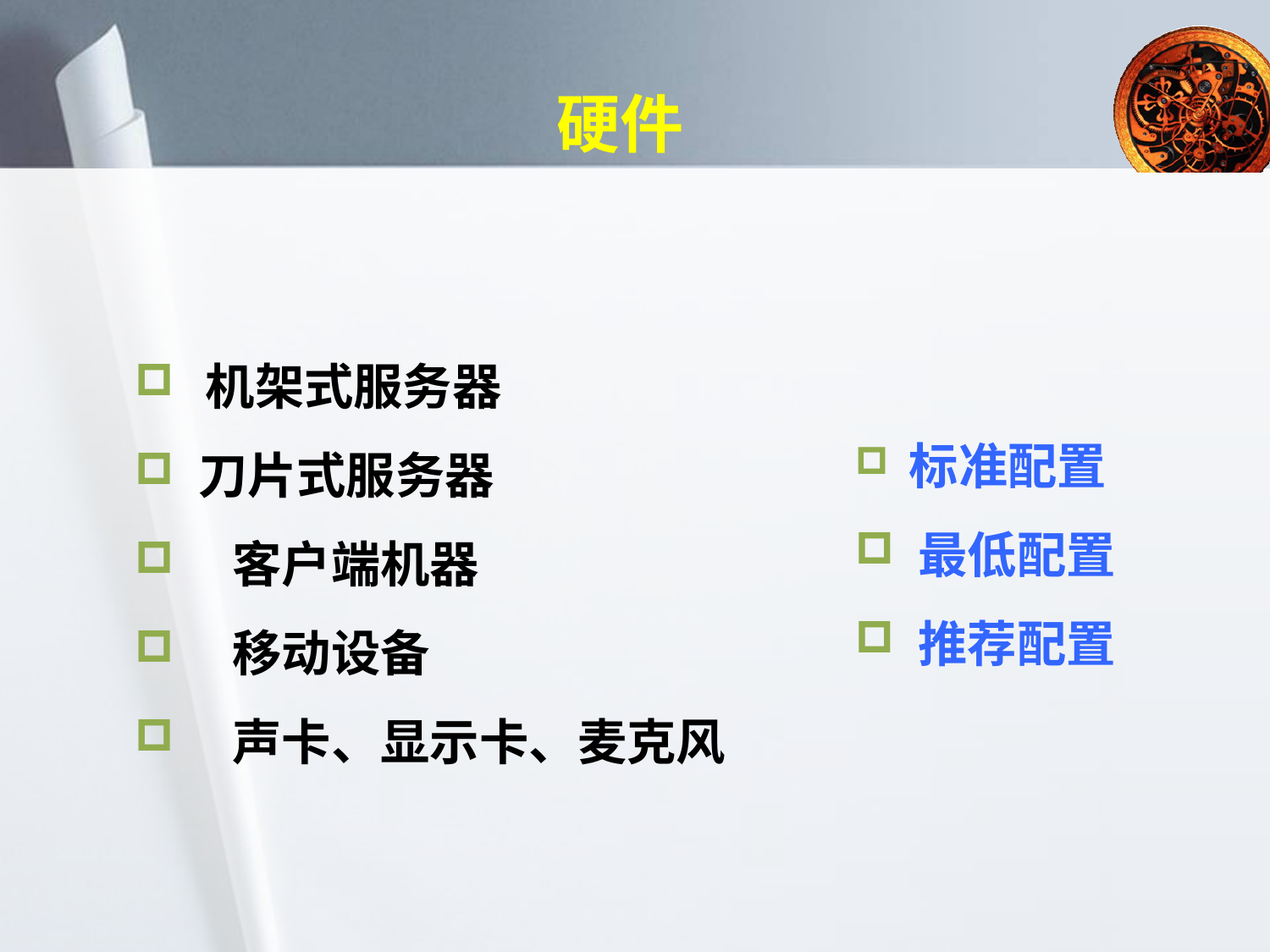

# 硬件
 机架式服务器
刀片式服务器
  客户端机器
  移动设备
  声卡、显示卡、麦克风
 标准配置
 最低配置
 推荐配置